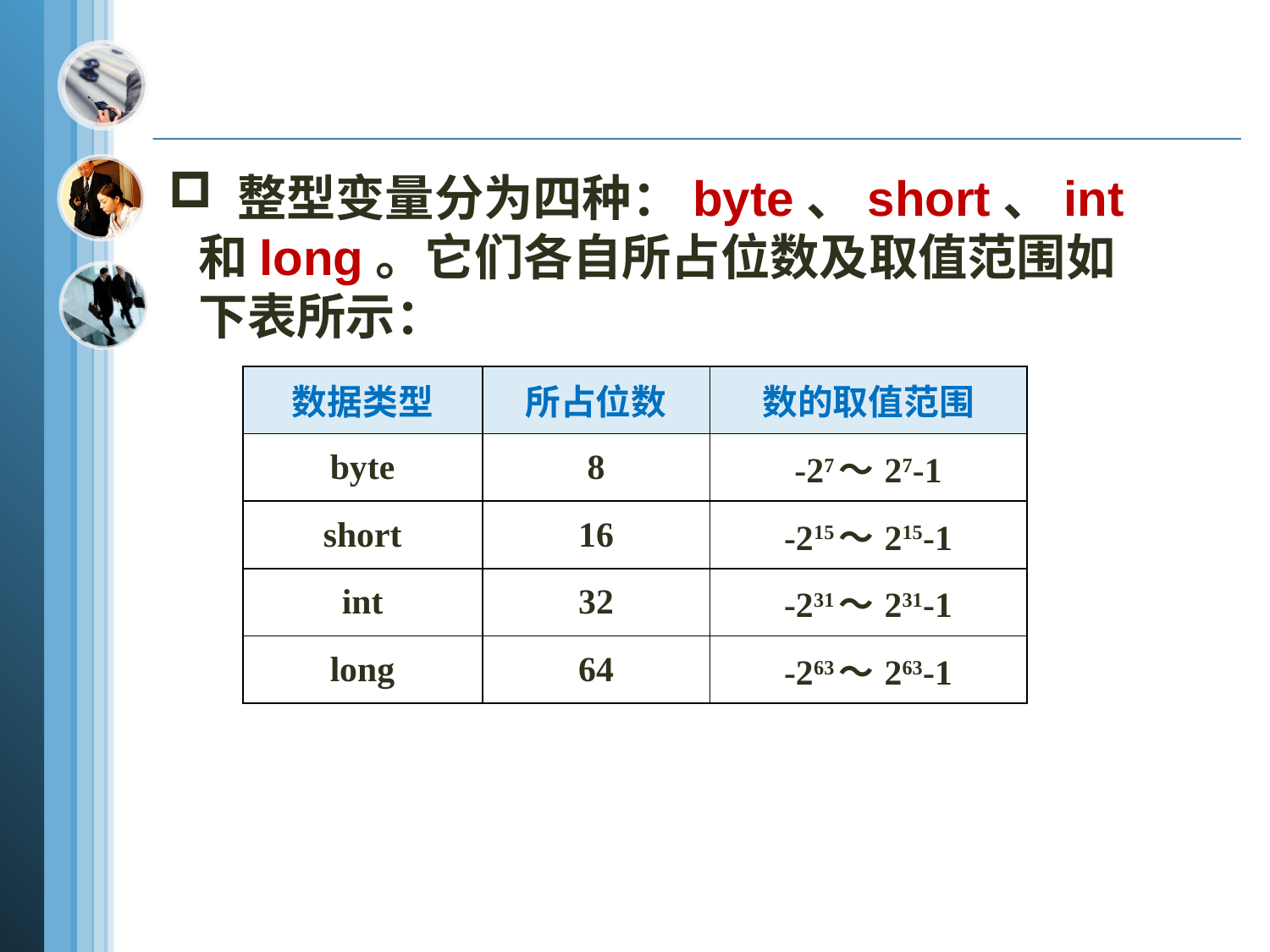

整型变量分为四种：byte、short、int和long。它们各自所占位数及取值范围如下表所示：
| 数据类型 | 所占位数 | 数的取值范围 |
| --- | --- | --- |
| byte | 8 | -27～27-1 |
| short | 16 | -215～215-1 |
| int | 32 | -231～231-1 |
| long | 64 | -263～263-1 |